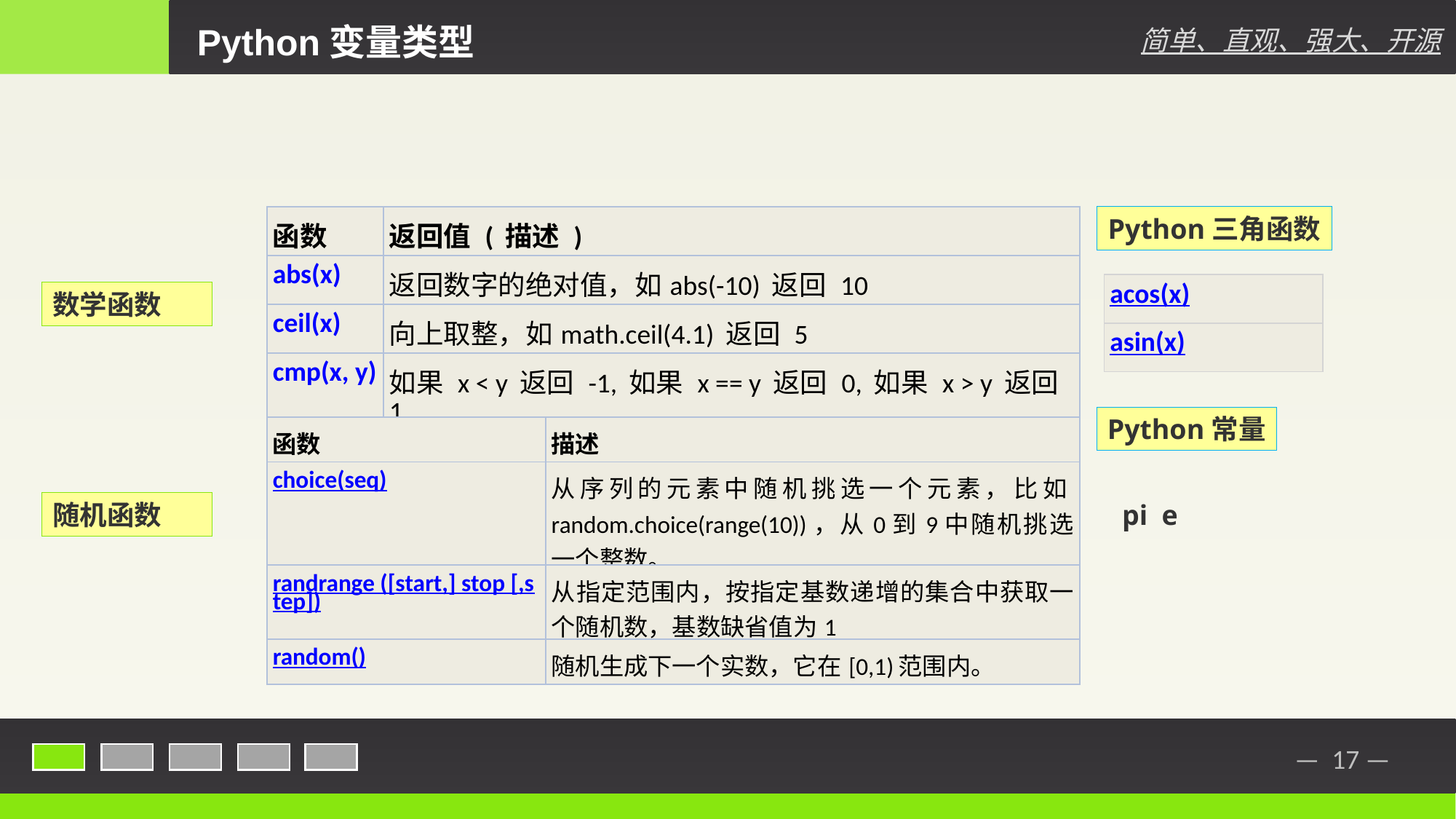

Python变量类型
简单、直观、强大、开源
| 函数 | 返回值 ( 描述 ) |
| --- | --- |
| abs(x) | 返回数字的绝对值，如abs(-10) 返回 10 |
| ceil(x) | 向上取整，如math.ceil(4.1) 返回 5 |
| cmp(x, y) | 如果 x < y 返回 -1, 如果 x == y 返回 0, 如果 x > y 返回 1 |
Python三角函数
| acos(x) |
| --- |
| asin(x) |
数学函数
Python常量
| 函数 | 描述 |
| --- | --- |
| choice(seq) | 从序列的元素中随机挑选一个元素，比如random.choice(range(10))，从0到9中随机挑选一个整数。 |
| randrange ([start,] stop [,step]) | 从指定范围内，按指定基数递增的集合中获取一个随机数，基数缺省值为1 |
| random() | 随机生成下一个实数，它在[0,1)范围内。 |
随机函数
pi  e